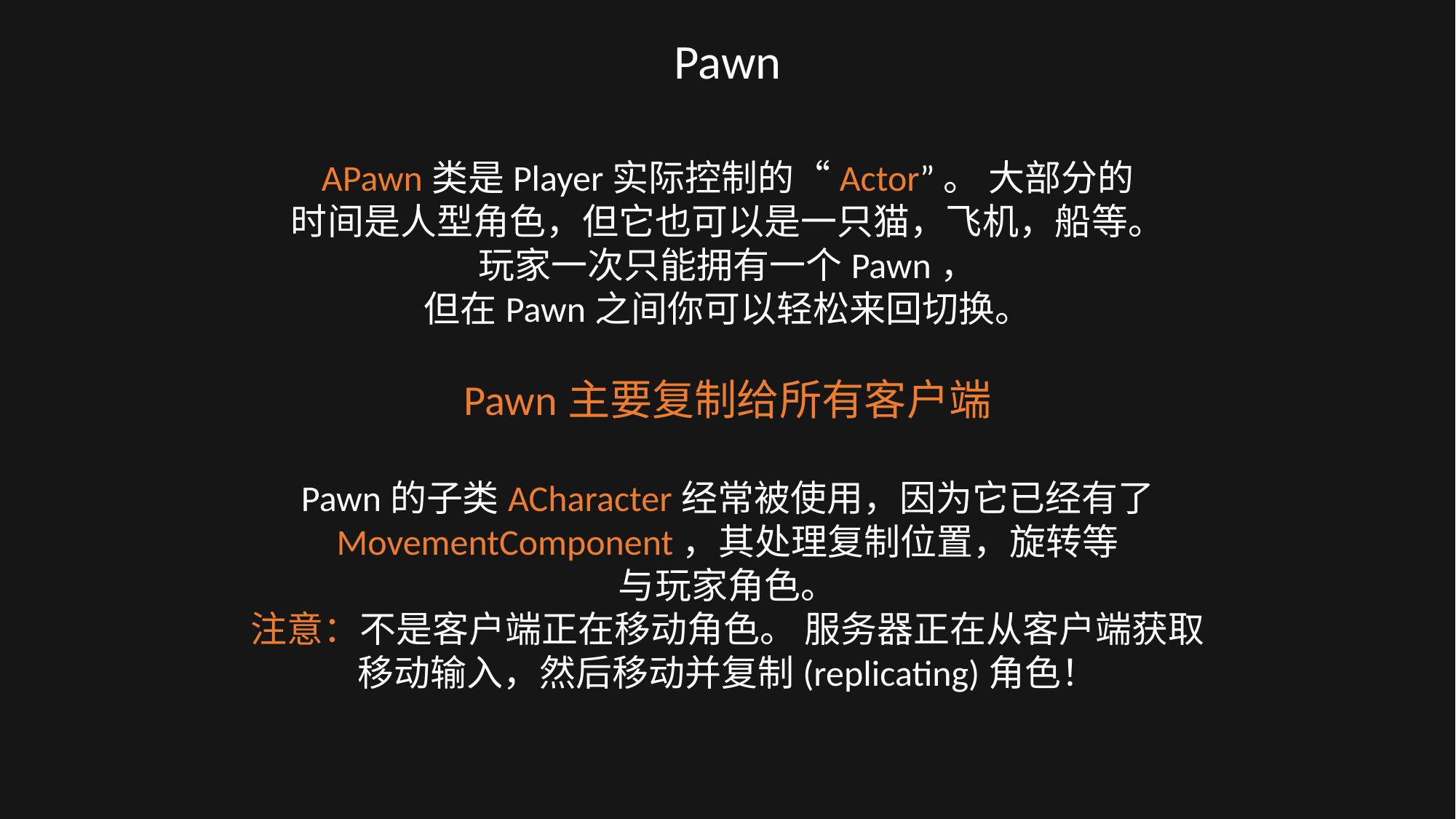

Pawn

APawn类是Player实际控制的“Actor”。 大部分的
时间是人型角色，但它也可以是一只猫，飞机，船等。
玩家一次只能拥有一个Pawn，
但在Pawn之间你可以轻松来回切换。

Pawn主要复制给所有客户端

Pawn的子类ACharacter经常被使用，因为它已经有了
MovementComponent，其处理复制位置，旋转等
与玩家角色。
注意：不是客户端正在移动角色。 服务器正在从客户端获取
移动输入，然后移动并复制(replicating)角色！